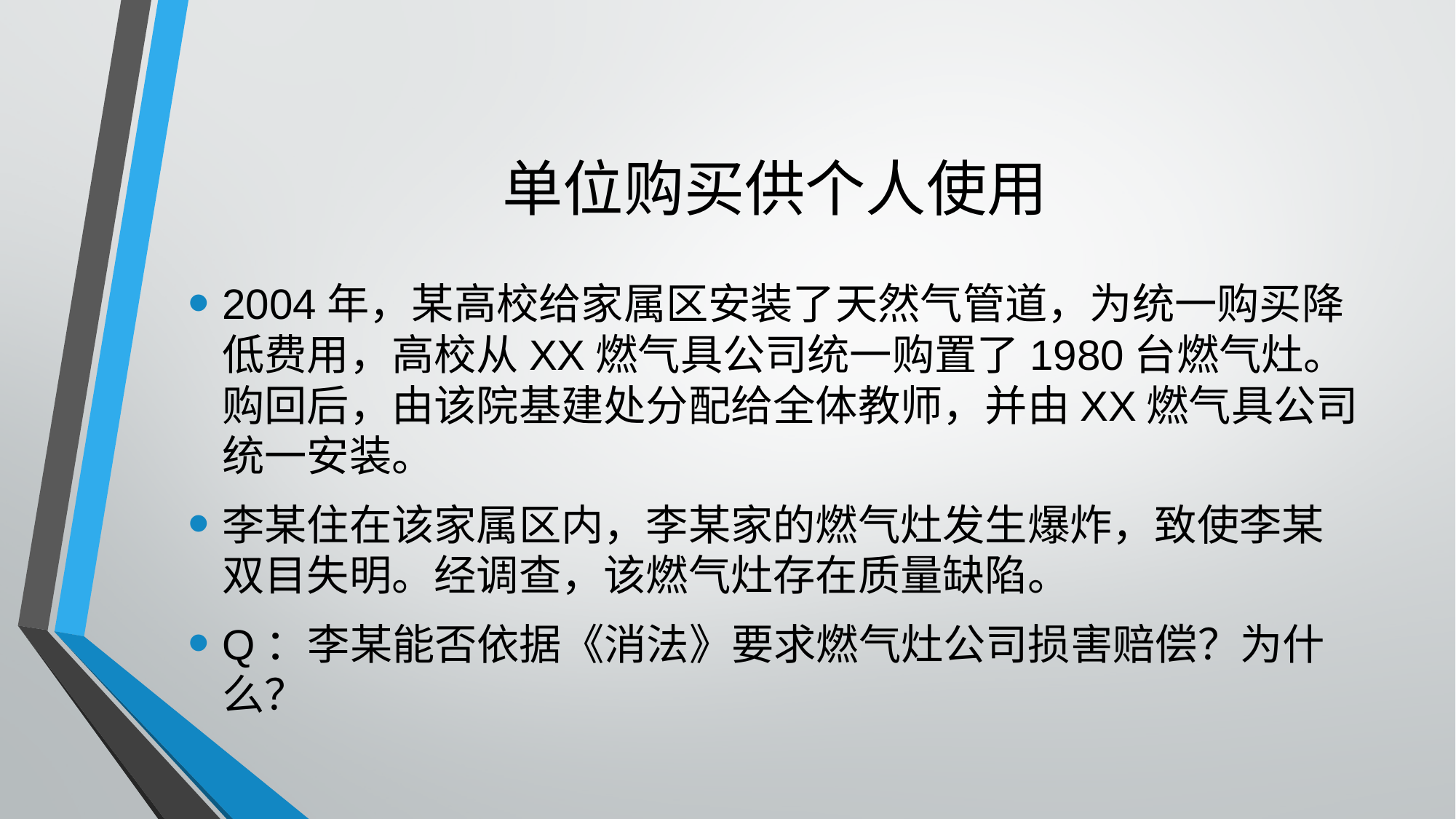

# 单位购买供个人使用
2004年，某高校给家属区安装了天然气管道，为统一购买降低费用，高校从XX燃气具公司统一购置了1980台燃气灶。购回后，由该院基建处分配给全体教师，并由XX燃气具公司统一安装。
李某住在该家属区内，李某家的燃气灶发生爆炸，致使李某双目失明。经调查，该燃气灶存在质量缺陷。
Q：李某能否依据《消法》要求燃气灶公司损害赔偿？为什么？